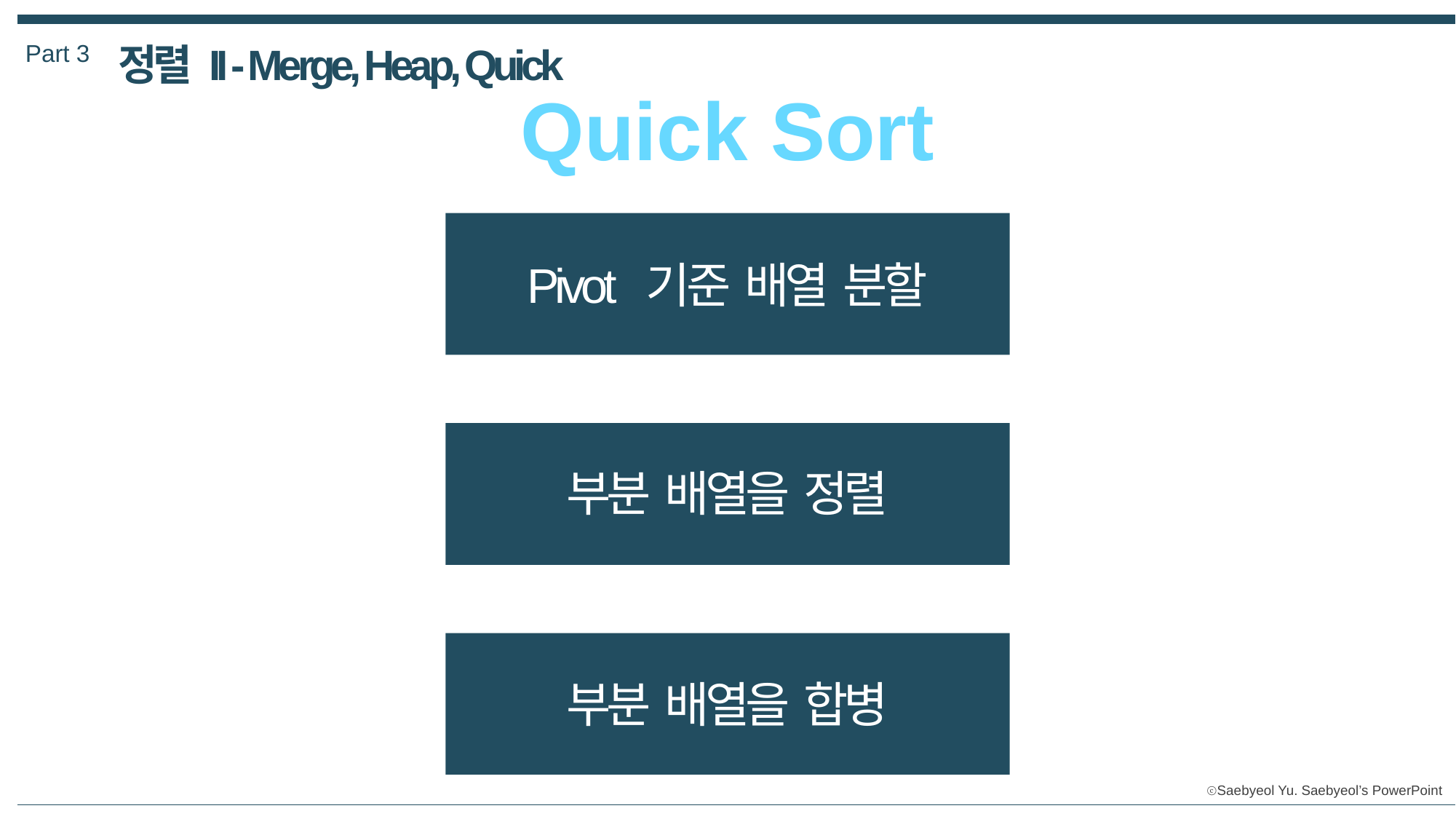

Part 3
정렬 II - Merge, Heap, Quick
Quick Sort

Pivot  기준  배열  분할

부분  배열을  정렬

부분  배열을  합병